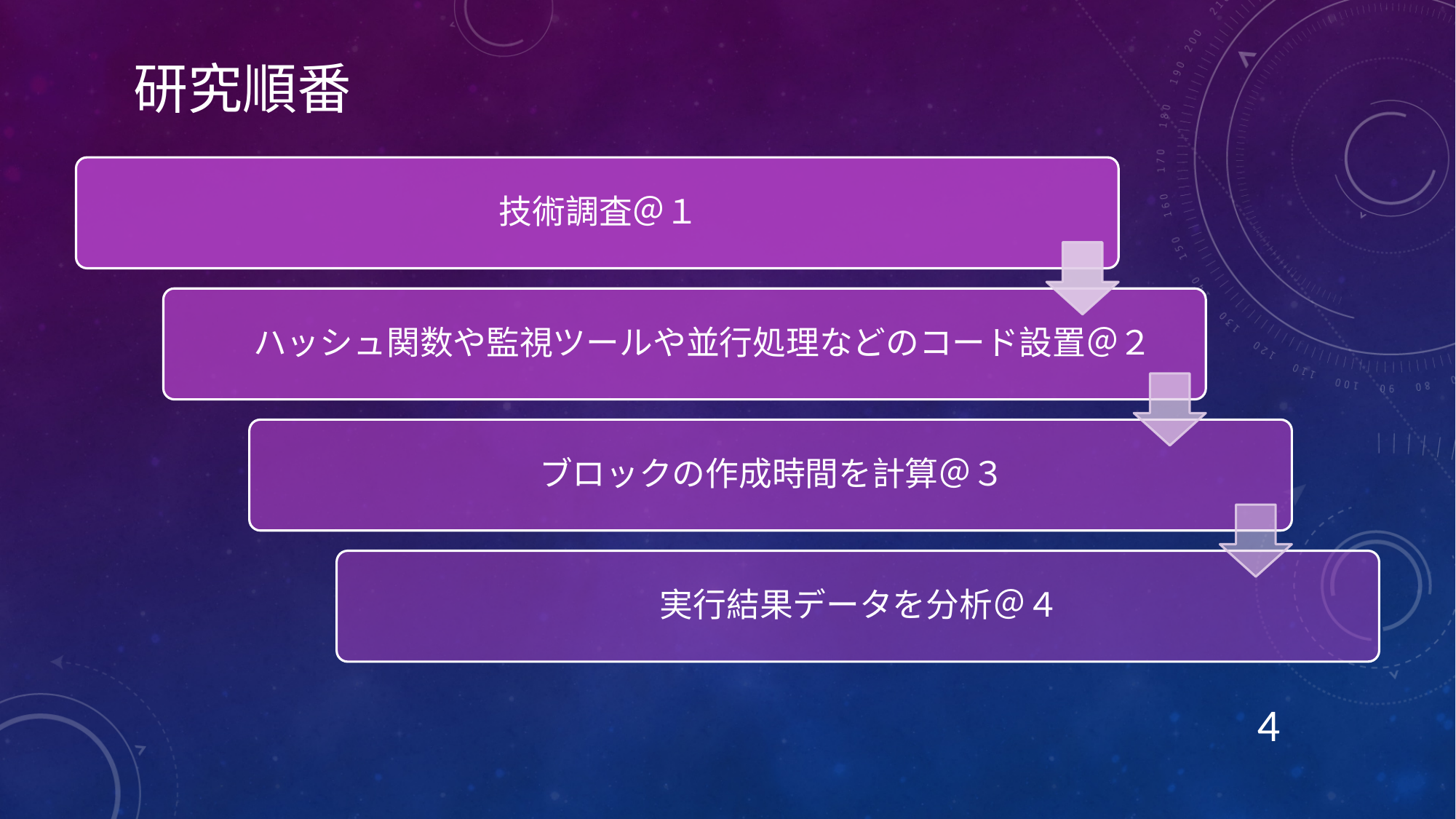

# 研究順番
技術調査＠１
　ハッシュ関数や監視ツールや並行処理などのコード設置＠２
ブロックの作成時間を計算＠３
実行結果データを分析＠４

4